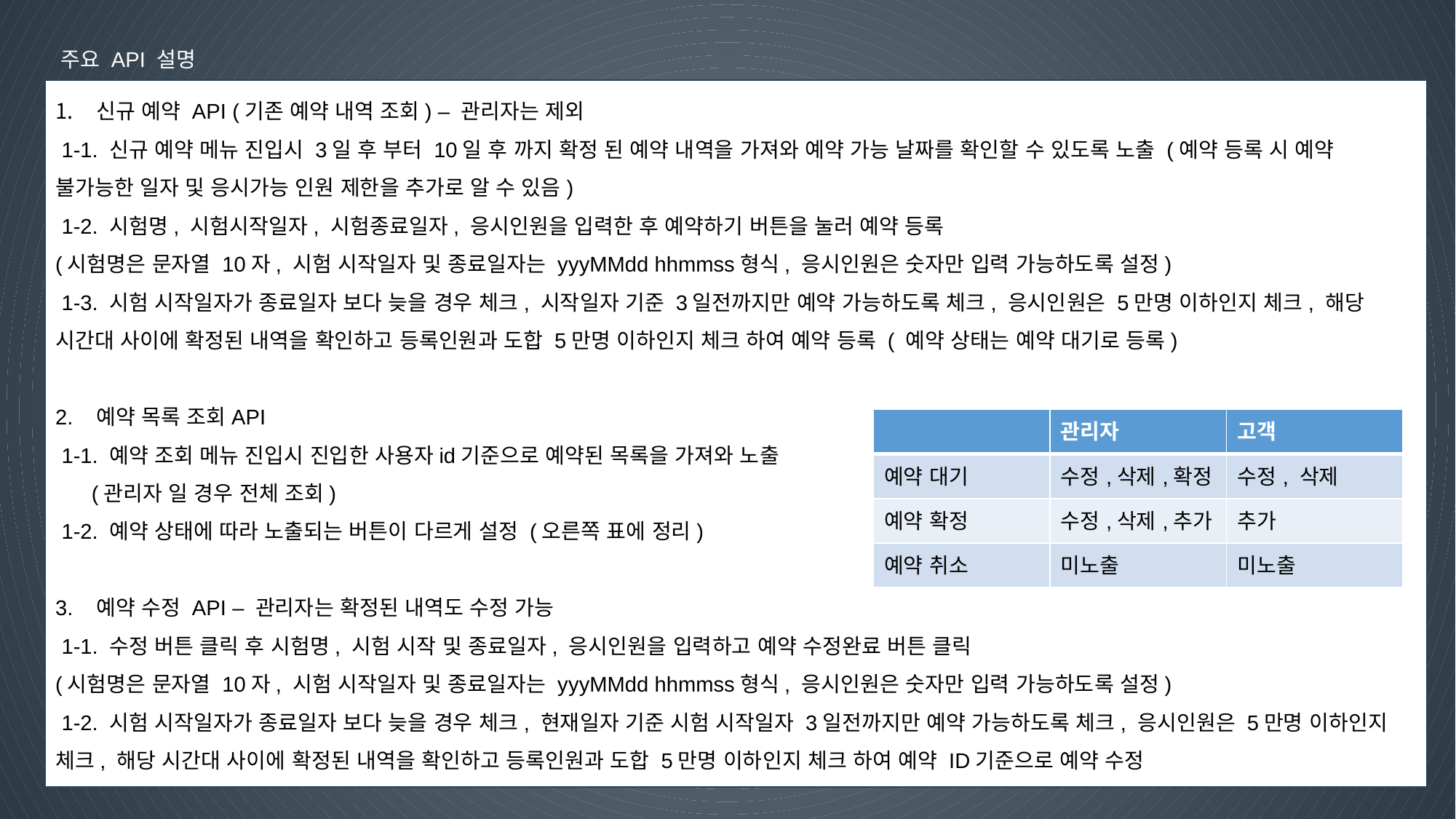

주요 API 설명
신규 예약 API (기존 예약 내역 조회) – 관리자는 제외
 1-1. 신규 예약 메뉴 진입시 3일 후 부터 10일 후 까지 확정 된 예약 내역을 가져와 예약 가능 날짜를 확인할 수 있도록 노출 (예약 등록 시 예약 불가능한 일자 및 응시가능 인원 제한을 추가로 알 수 있음)
 1-2. 시험명, 시험시작일자, 시험종료일자, 응시인원을 입력한 후 예약하기 버튼을 눌러 예약 등록
(시험명은 문자열 10자, 시험 시작일자 및 종료일자는 yyyMMdd hhmmss형식, 응시인원은 숫자만 입력 가능하도록 설정)
 1-3. 시험 시작일자가 종료일자 보다 늦을 경우 체크, 시작일자 기준 3일전까지만 예약 가능하도록 체크, 응시인원은 5만명 이하인지 체크, 해당 시간대 사이에 확정된 내역을 확인하고 등록인원과 도합 5만명 이하인지 체크 하여 예약 등록 ( 예약 상태는 예약 대기로 등록)

예약 목록 조회API
 1-1. 예약 조회 메뉴 진입시 진입한 사용자id기준으로 예약된 목록을 가져와 노출
      (관리자 일 경우 전체 조회)
 1-2. 예약 상태에 따라 노출되는 버튼이 다르게 설정 (오른쪽 표에 정리)

3.   예약 수정 API – 관리자는 확정된 내역도 수정 가능
 1-1. 수정 버튼 클릭 후 시험명, 시험 시작 및 종료일자, 응시인원을 입력하고 예약 수정완료 버튼 클릭
(시험명은 문자열 10자, 시험 시작일자 및 종료일자는 yyyMMdd hhmmss형식, 응시인원은 숫자만 입력 가능하도록 설정)
 1-2. 시험 시작일자가 종료일자 보다 늦을 경우 체크, 현재일자 기준 시험 시작일자 3일전까지만 예약 가능하도록 체크, 응시인원은 5만명 이하인지 체크, 해당 시간대 사이에 확정된 내역을 확인하고 등록인원과 도합 5만명 이하인지 체크 하여 예약 ID기준으로 예약 수정

|  | 관리자 | 고객 |
| --- | --- | --- |
| 예약 대기 | 수정,삭제,확정 | 수정, 삭제 |
| 예약 확정 | 수정,삭제,추가 | 추가 |
| 예약 취소 | 미노출 | 미노출 |